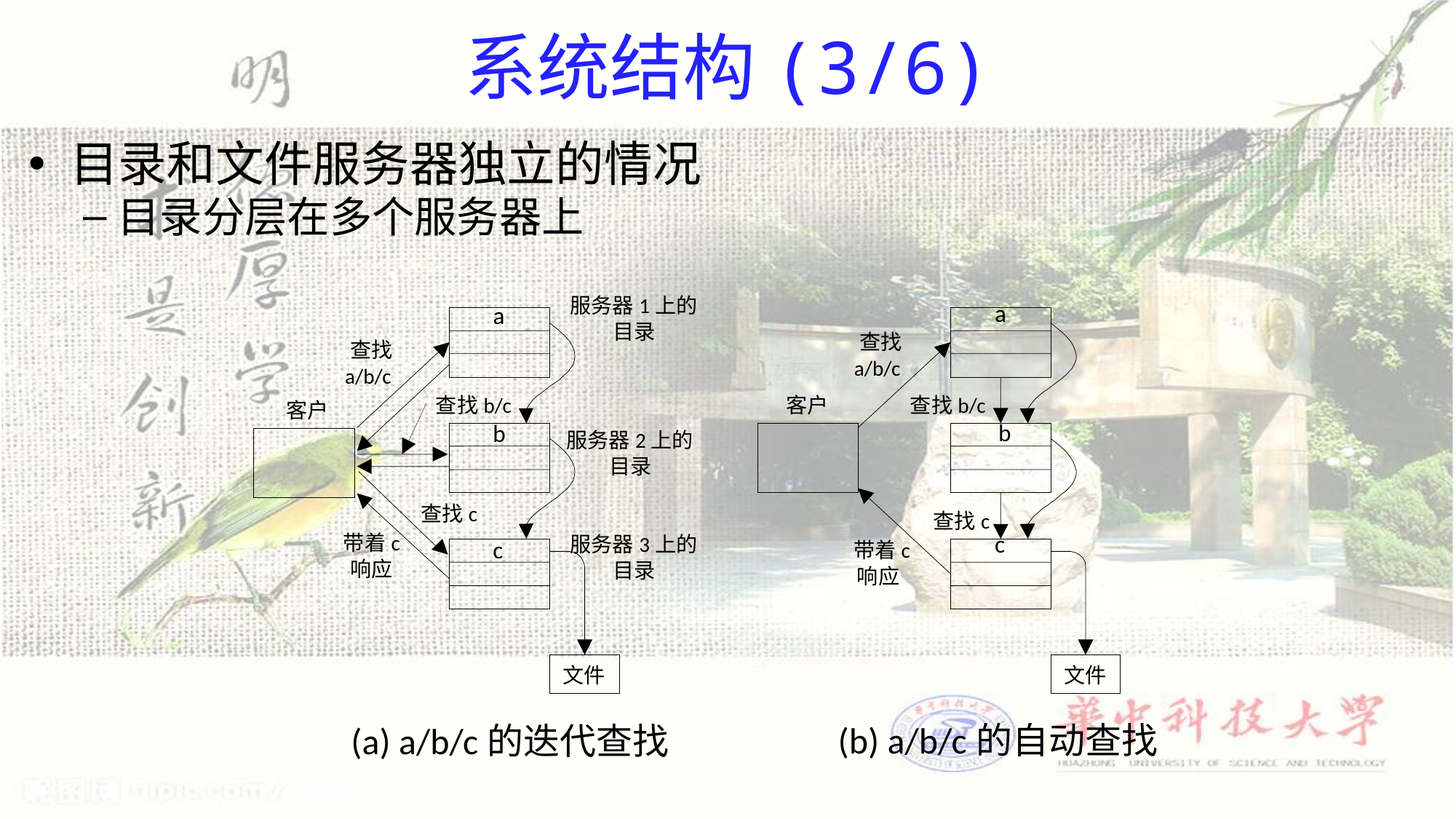

# 系统结构(3/6)
目录和文件服务器独立的情况
目录分层在多个服务器上
服务器1上的
目录
a

a

查找

a/b/c

查找
a/b/c

查找b/c

查找b/c
客户

客户

b

b

服务器2上的
目录

带着c
响应

查找c

查找c
c

带着c
响应
服务器3上的
目录
c

文件

文件
(b) a/b/c的自动查找
(a) a/b/c的迭代查找